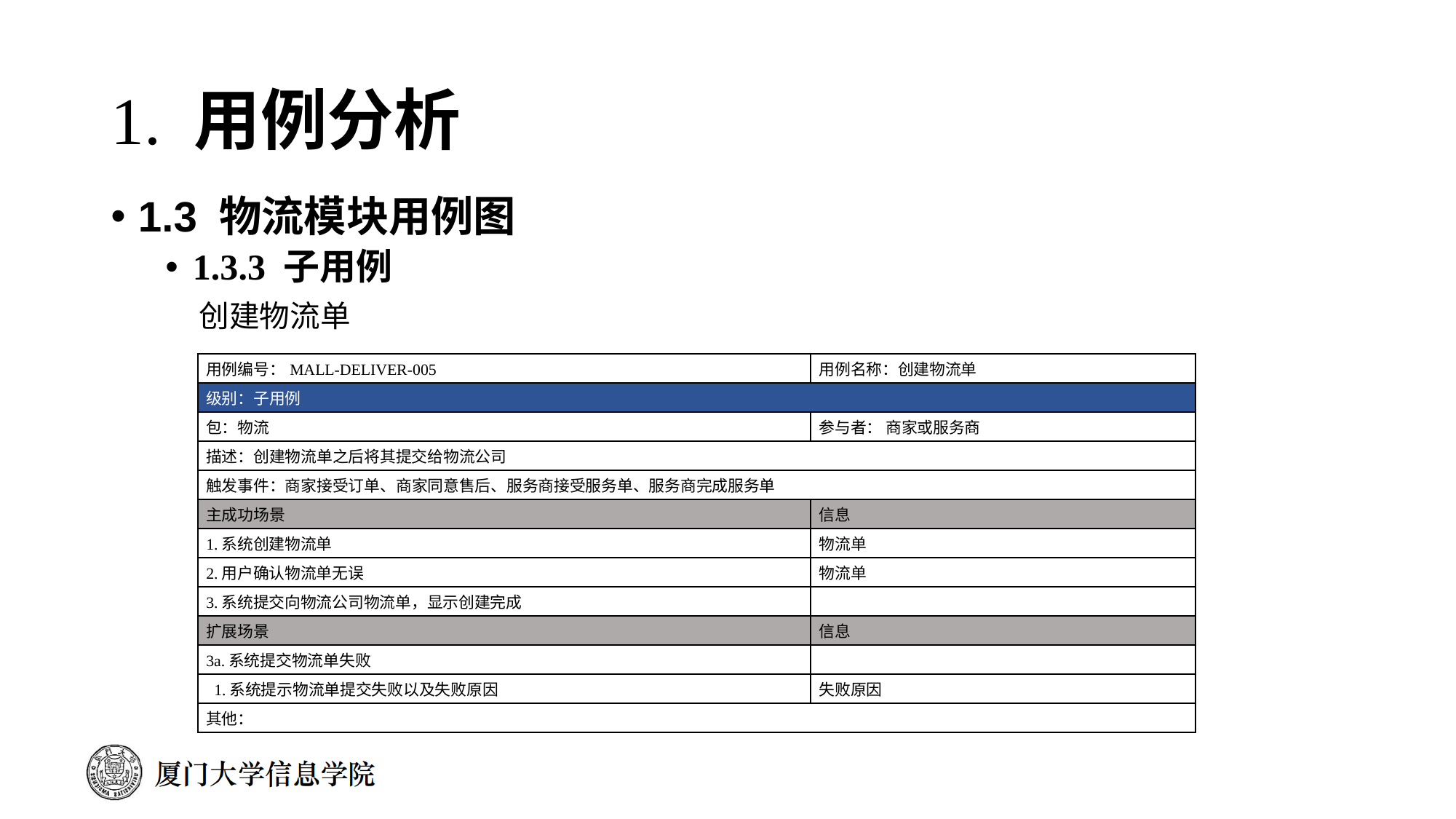

# 1. 用例分析
1.3 物流模块用例图
1.3.3 子用例
   创建物流单

| 用例编号：MALL-DELIVER-005 | 用例名称：创建物流单 |
| --- | --- |
| 级别：子用例 |  |
| 包：物流 | 参与者： 商家或服务商 |
| 描述：创建物流单之后将其提交给物流公司 |  |
| 触发事件：商家接受订单、商家同意售后、服务商接受服务单、服务商完成服务单 |  |
| 主成功场景 | 信息 |
| 1.系统创建物流单 | 物流单 |
| 2.用户确认物流单无误 | 物流单 |
| 3.系统提交向物流公司物流单，显示创建完成 |  |
| 扩展场景 | 信息 |
| 3a.系统提交物流单失败 |  |
| 1.系统提示物流单提交失败以及失败原因 | 失败原因 |
| 其他： |  |